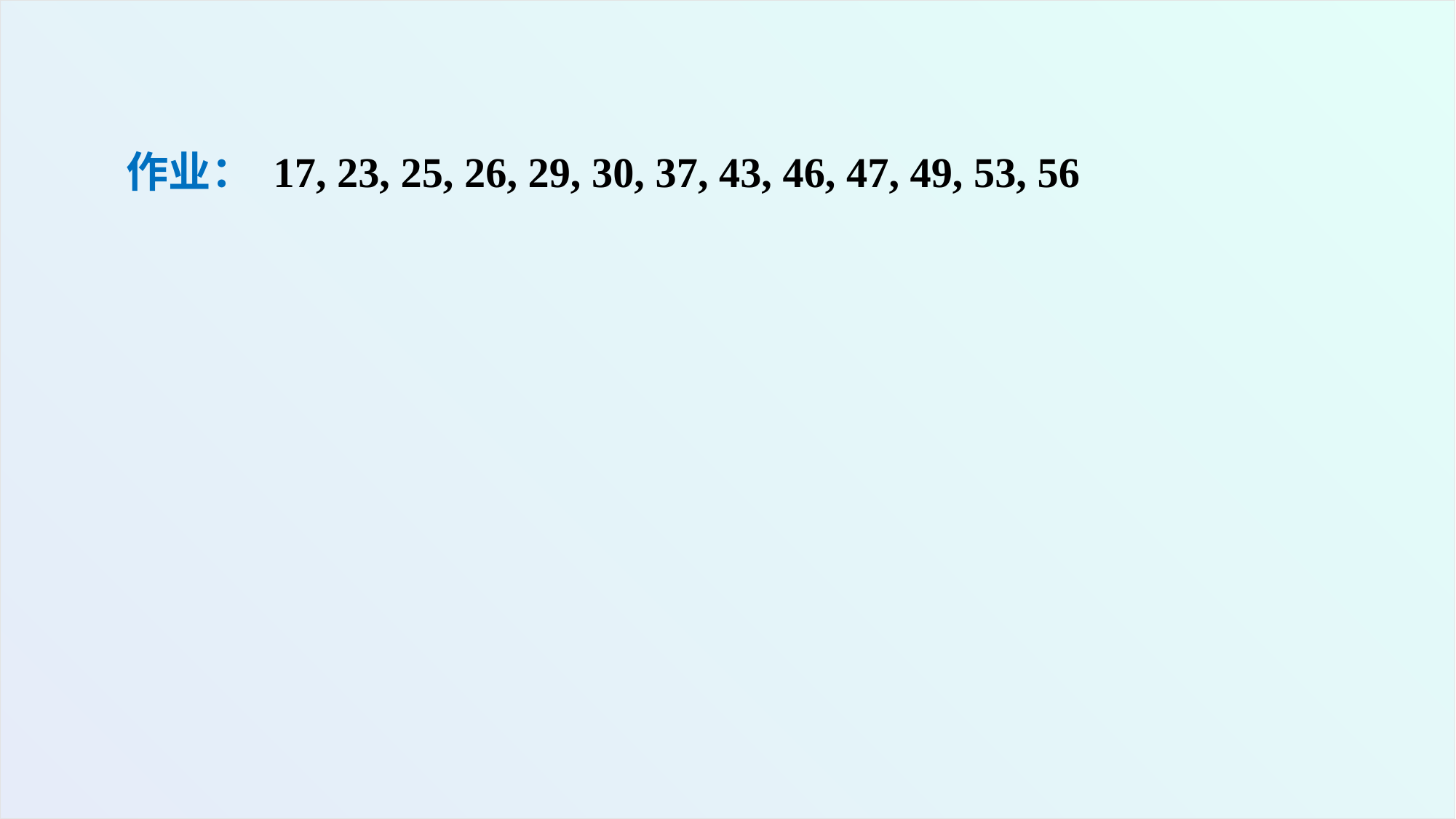

作业： 17, 23, 25, 26, 29, 30, 37, 43, 46, 47, 49, 53, 56